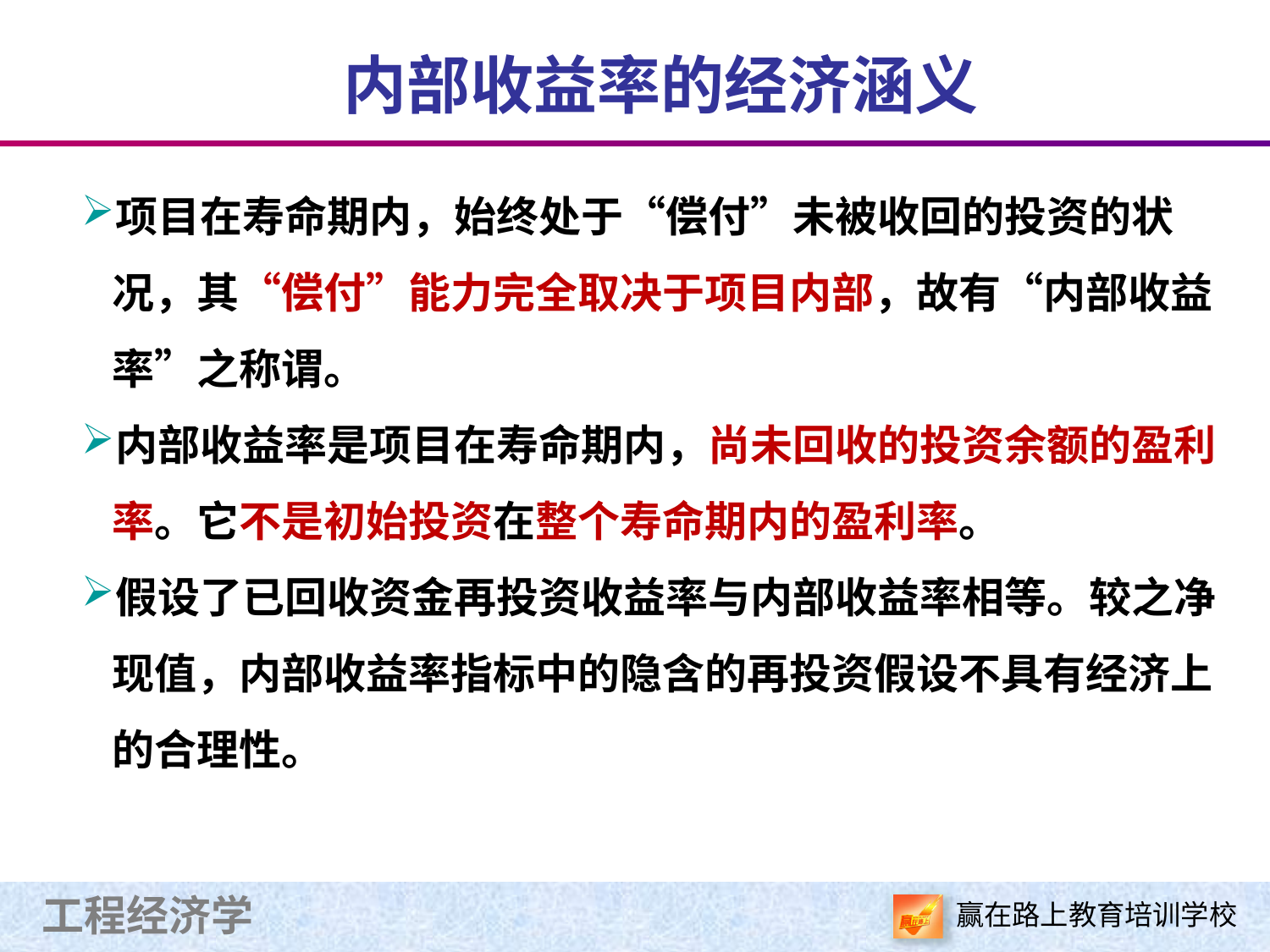

内部收益率的经济涵义
项目在寿命期内，始终处于“偿付”未被收回的投资的状况，其“偿付”能力完全取决于项目内部，故有“内部收益率”之称谓。
内部收益率是项目在寿命期内，尚未回收的投资余额的盈利率。它不是初始投资在整个寿命期内的盈利率。
假设了已回收资金再投资收益率与内部收益率相等。较之净现值，内部收益率指标中的隐含的再投资假设不具有经济上的合理性。